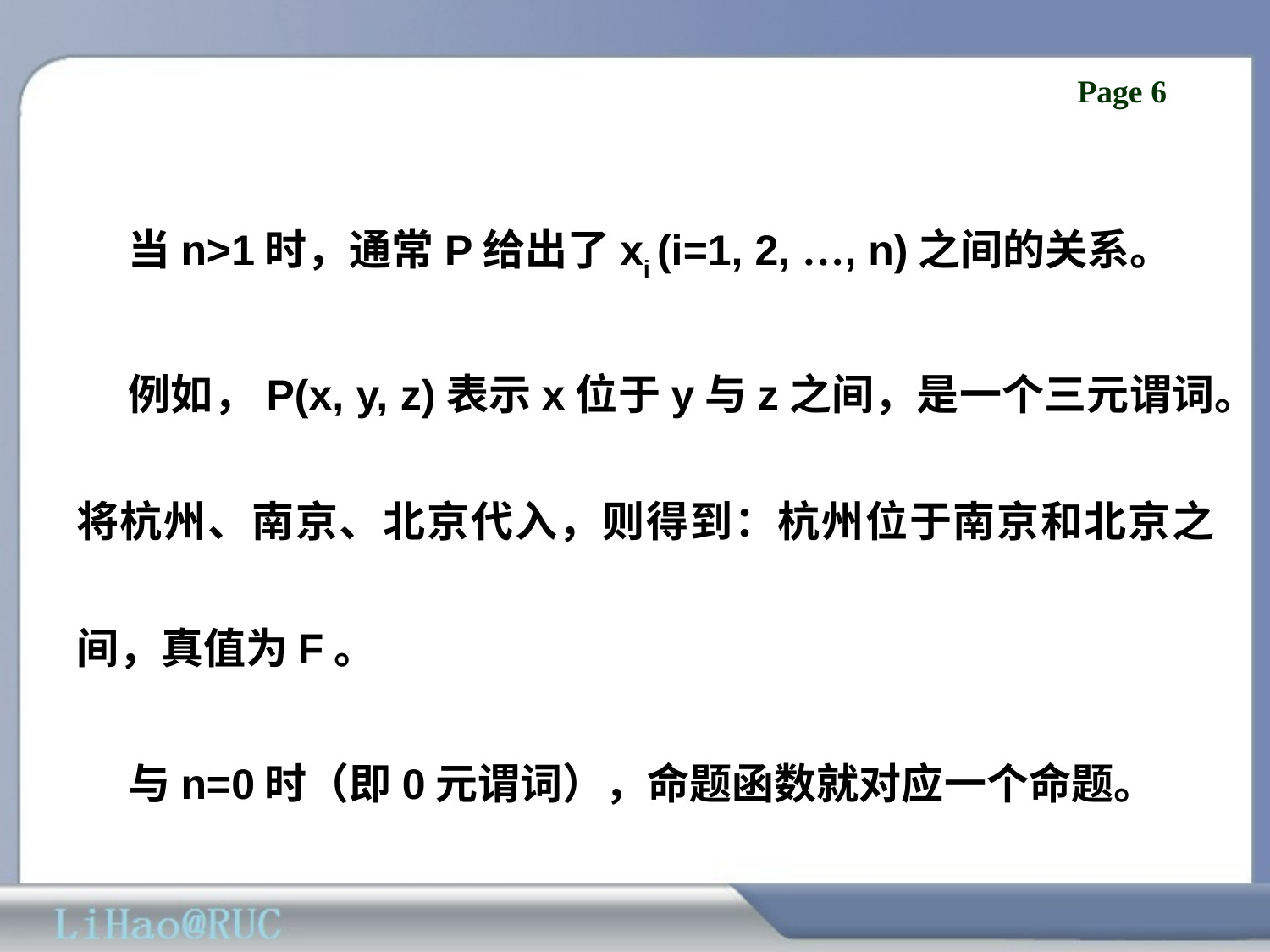

当n>1时，通常P给出了xi (i=1, 2, …, n)之间的关系。
例如，P(x, y, z)表示x位于y与z之间，是一个三元谓词。将杭州、南京、北京代入，则得到：杭州位于南京和北京之间，真值为F。
与n=0时（即0元谓词），命题函数就对应一个命题。